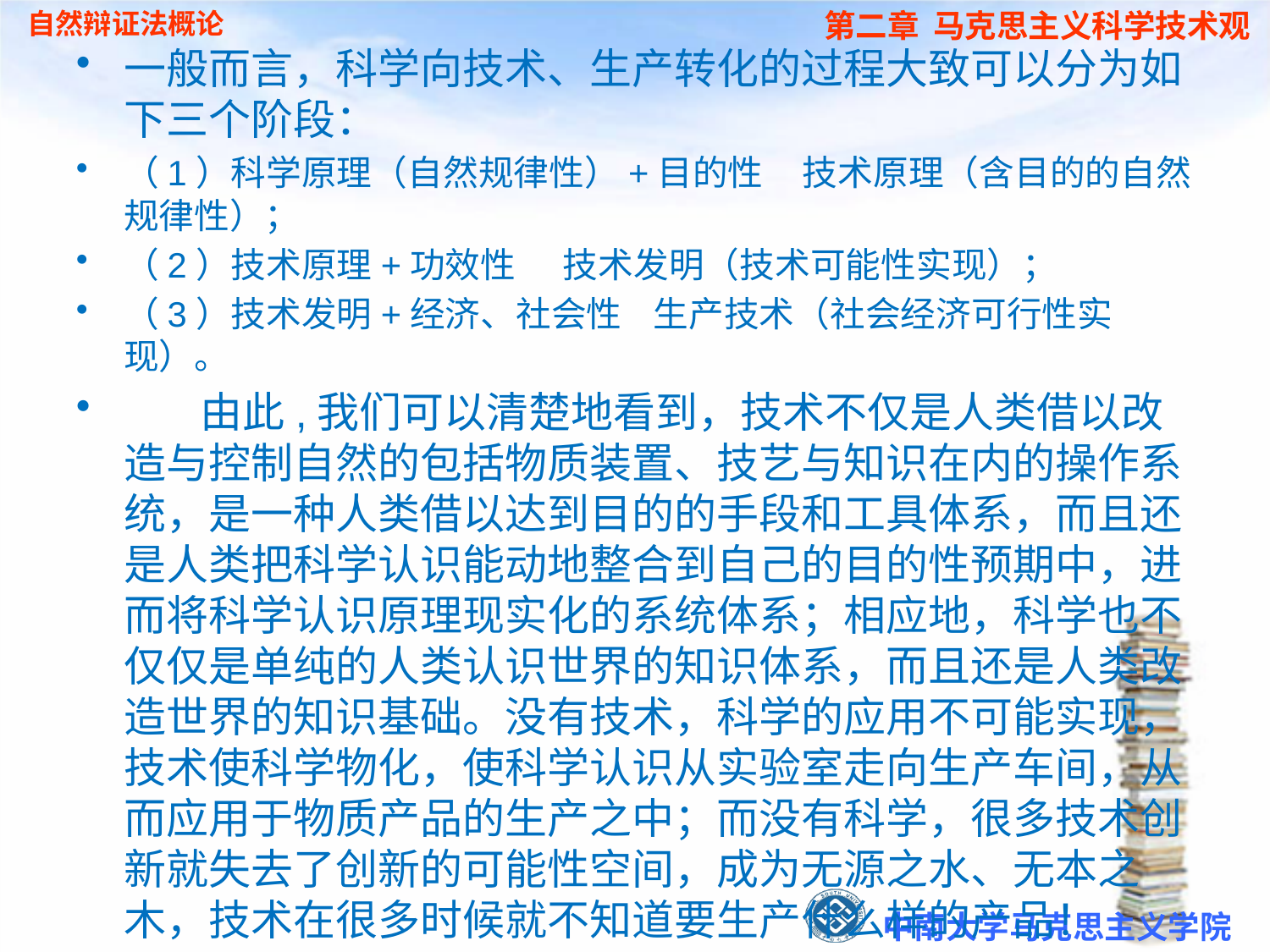

一般而言，科学向技术、生产转化的过程大致可以分为如下三个阶段：
（1）科学原理（自然规律性）+目的性     技术原理（含目的的自然规律性）；
（2）技术原理+功效性      技术发明（技术可能性实现）；
（3）技术发明+经济、社会性    生产技术（社会经济可行性实现）。
       由此,我们可以清楚地看到，技术不仅是人类借以改造与控制自然的包括物质装置、技艺与知识在内的操作系统，是一种人类借以达到目的的手段和工具体系，而且还是人类把科学认识能动地整合到自己的目的性预期中，进而将科学认识原理现实化的系统体系；相应地，科学也不仅仅是单纯的人类认识世界的知识体系，而且还是人类改造世界的知识基础。没有技术，科学的应用不可能实现，技术使科学物化，使科学认识从实验室走向生产车间，从而应用于物质产品的生产之中；而没有科学，很多技术创新就失去了创新的可能性空间，成为无源之水、无本之木，技术在很多时候就不知道要生产什么样的产品！